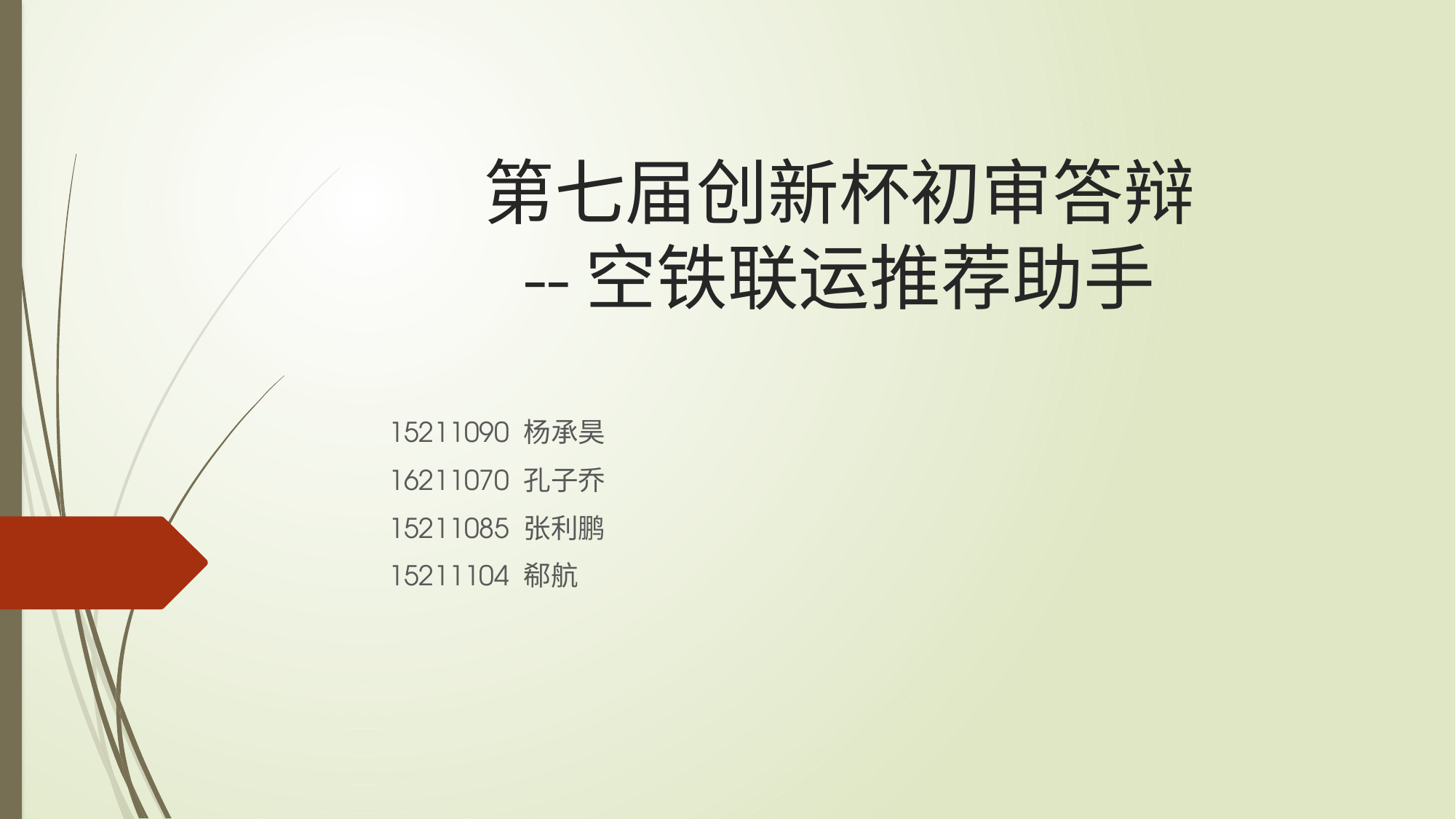

# 第七届创新杯初审答辩 --空铁联运推荐助手
15211090 杨承昊
16211070 孔子乔
15211085 张利鹏
15211104 郗航